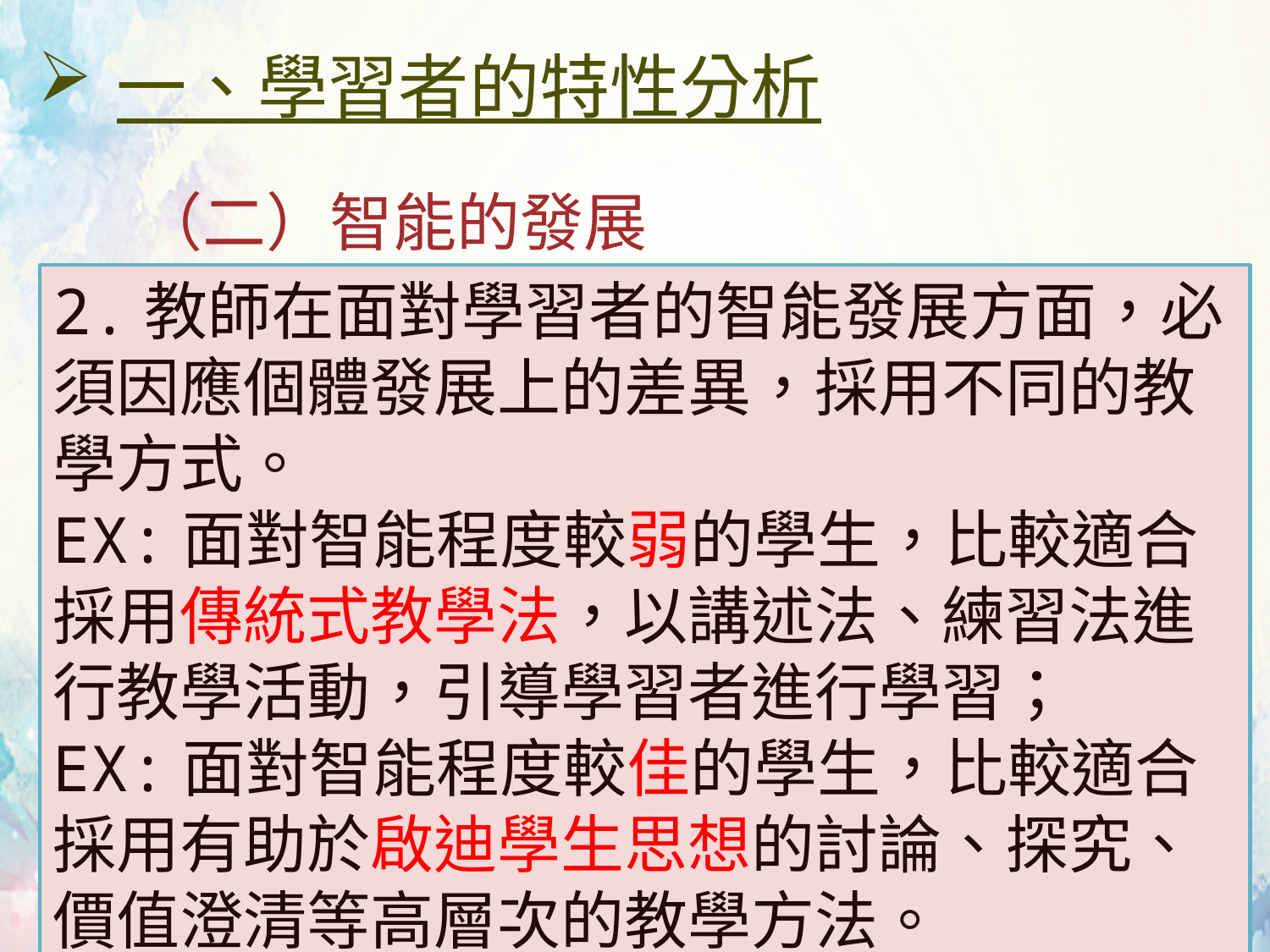

一、學習者的特性分析
（二）智能的發展
2.教師在面對學習者的智能發展方面，必須因應個體發展上的差異，採用不同的教學方式。
EX:面對智能程度較弱的學生，比較適合採用傳統式教學法，以講述法、練習法進行教學活動，引導學習者進行學習；
EX:面對智能程度較佳的學生，比較適合採用有助於啟迪學生思想的討論、探究、價值澄清等高層次的教學方法。
1.學習者的智能發展成熟與否影響學習成效及教師的學習成效。許多孩子隨著年齡的增長，智能發展有大幅成長的現象。